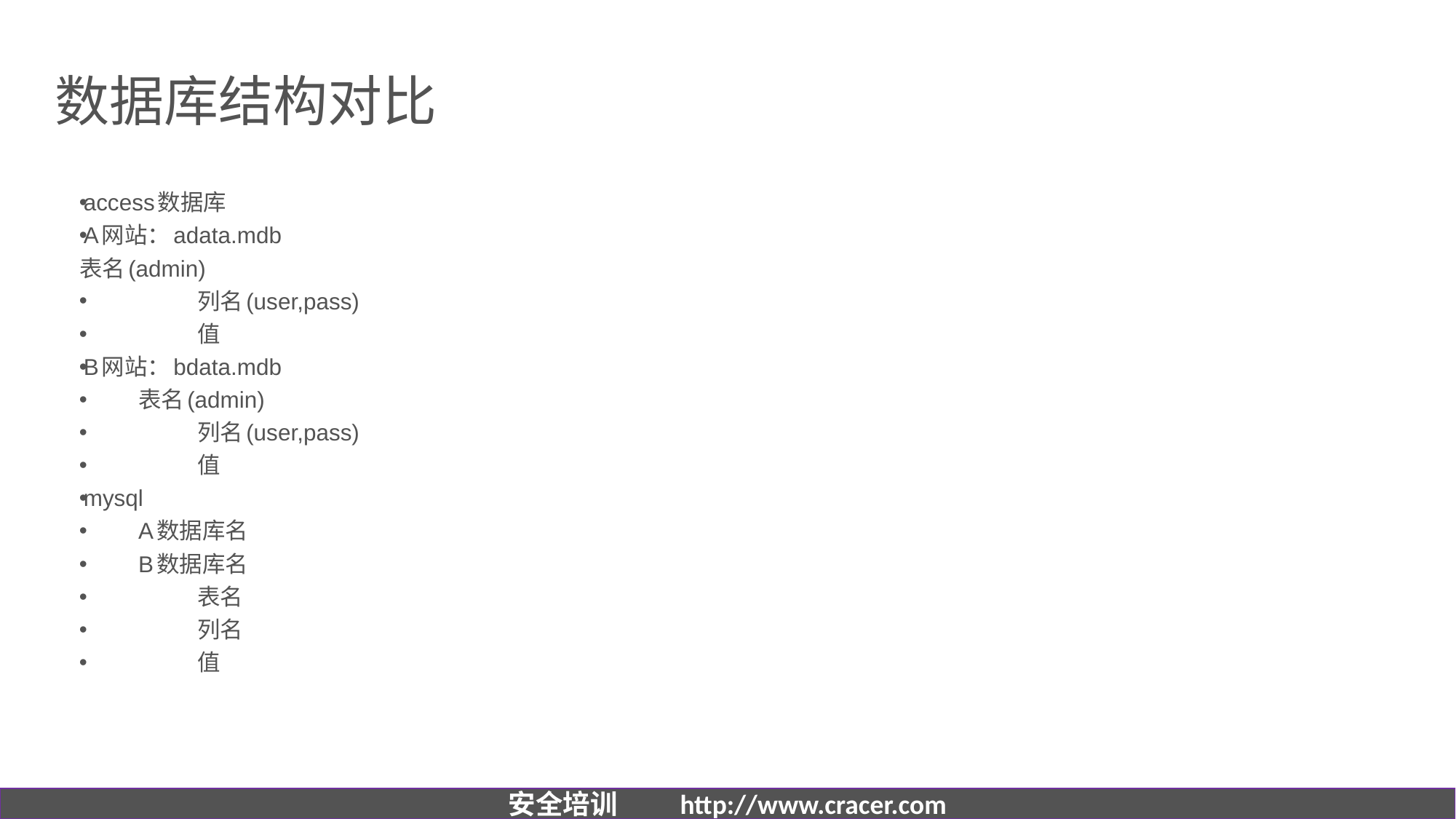

# 数据库结构对比
access数据库
A网站：adata.mdb
		表名(admin)
		列名(user,pass)
			值
B网站：bdata.mdb
	表名(admin)
		列名(user,pass)
			值
mysql
	A数据库名
	B数据库名
		表名
			列名
				值